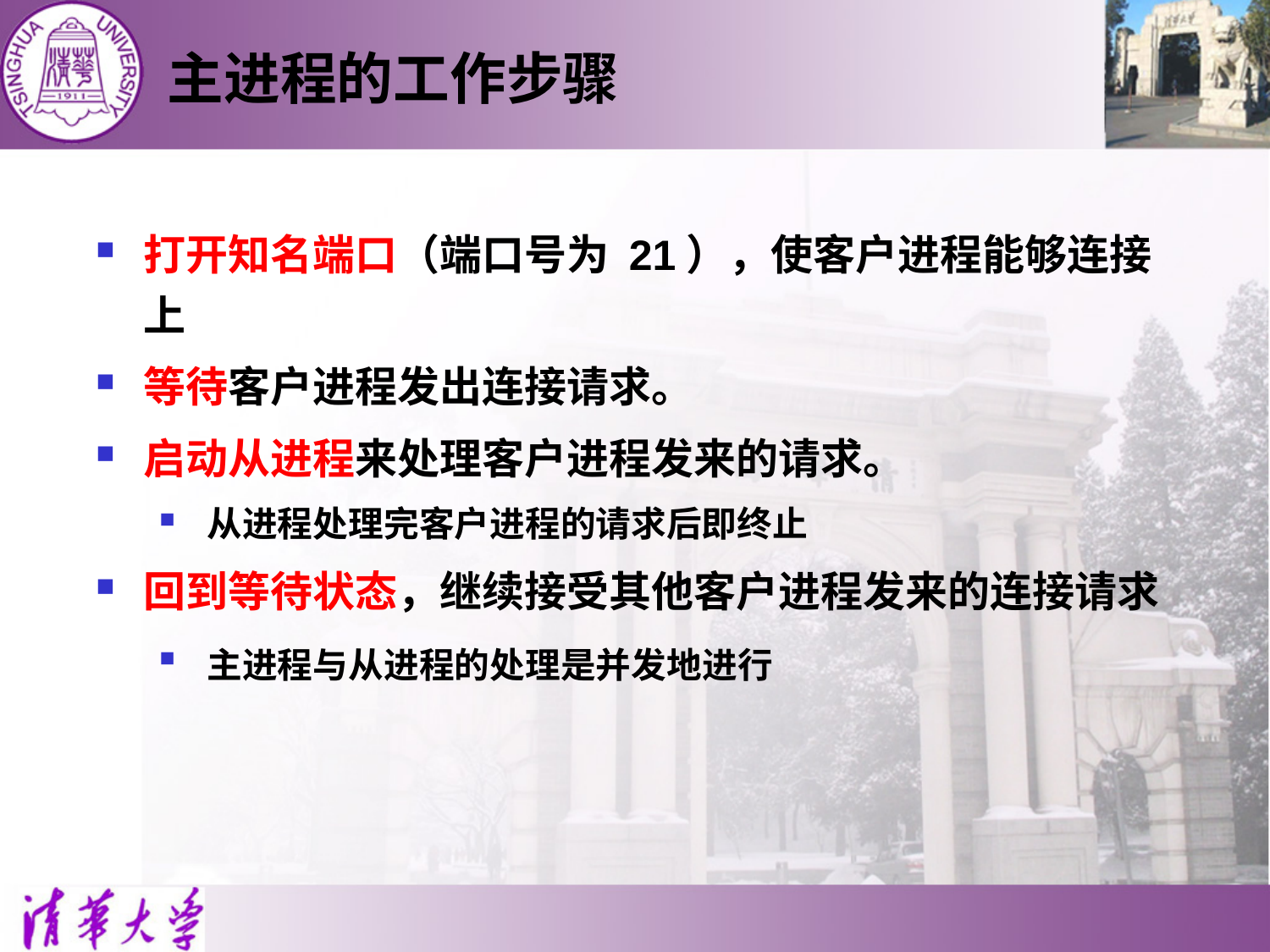

主进程的工作步骤
打开知名端口（端口号为 21），使客户进程能够连接上
等待客户进程发出连接请求。
启动从进程来处理客户进程发来的请求。
从进程处理完客户进程的请求后即终止
回到等待状态，继续接受其他客户进程发来的连接请求
主进程与从进程的处理是并发地进行